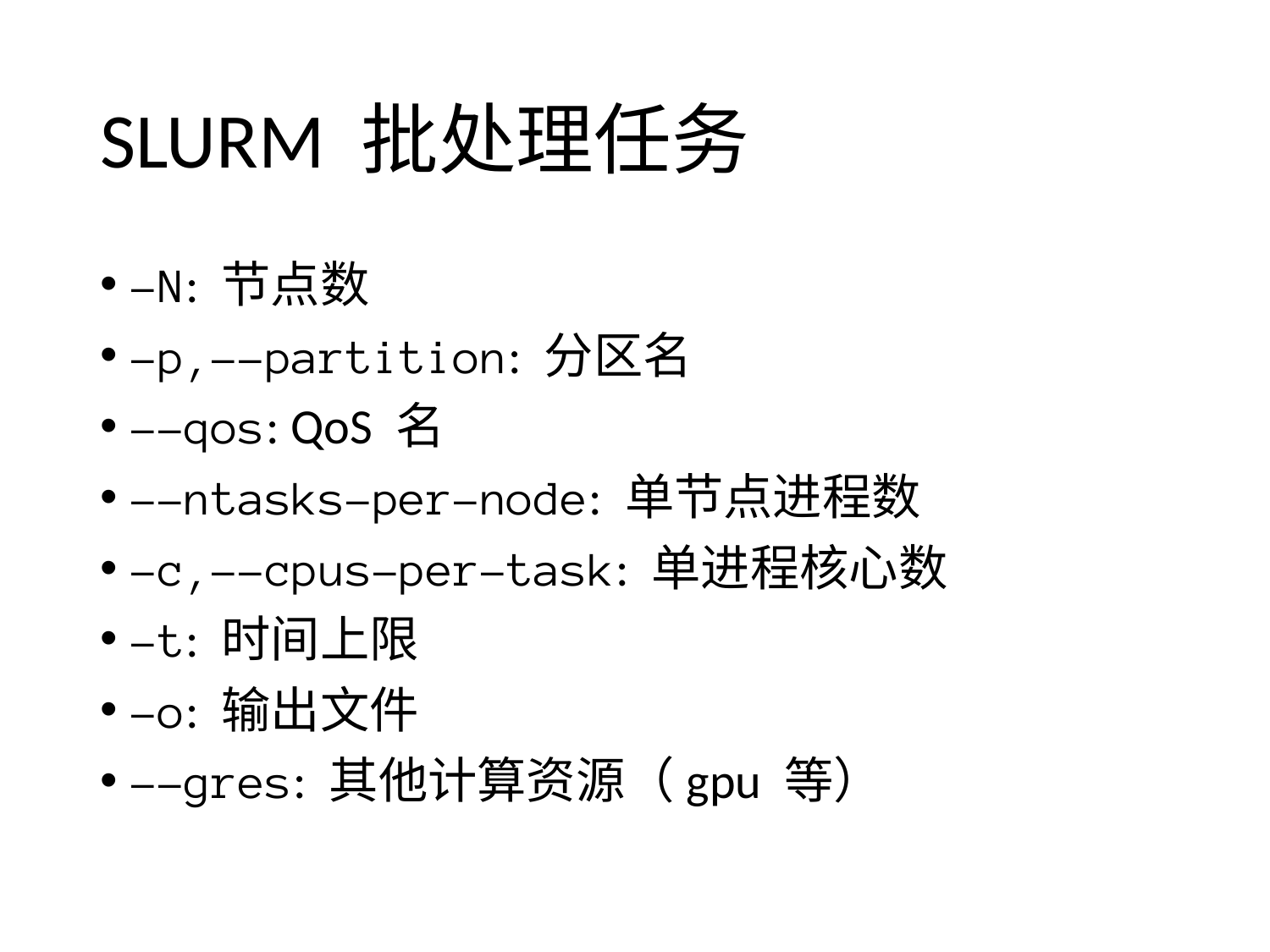

# SLURM 批处理任务
-N: 节点数
-p,--partition: 分区名
--qos: QoS 名
--ntasks-per-node: 单节点进程数
-c,--cpus-per-task: 单进程核心数
-t: 时间上限
-o: 输出文件
--gres: 其他计算资源（gpu 等）